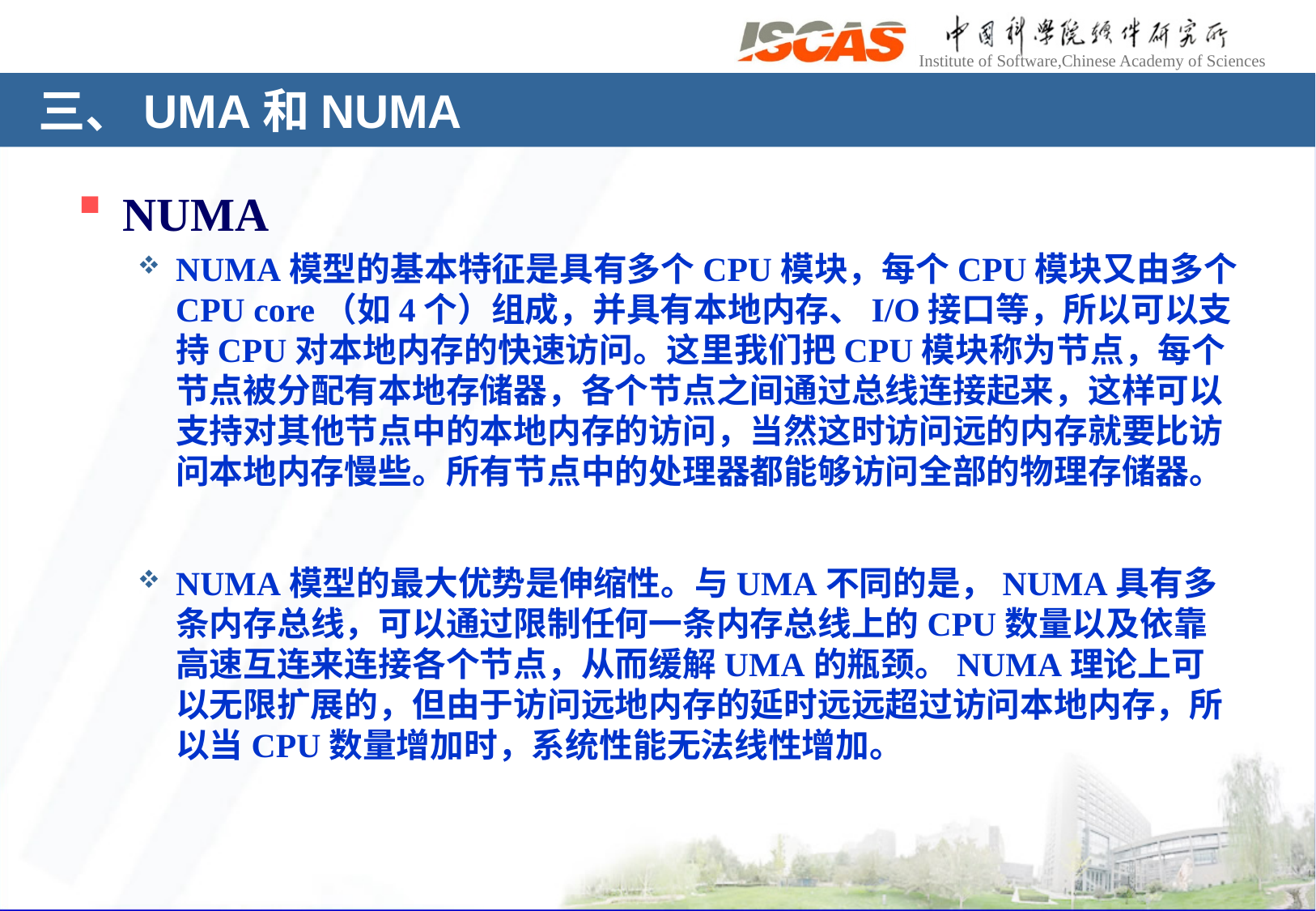

# 三、UMA和NUMA
NUMA
NUMA模型的基本特征是具有多个CPU模块，每个CPU模块又由多个CPU core（如4个）组成，并具有本地内存、I/O接口等，所以可以支持CPU对本地内存的快速访问。这里我们把CPU模块称为节点，每个节点被分配有本地存储器，各个节点之间通过总线连接起来，这样可以支持对其他节点中的本地内存的访问，当然这时访问远的内存就要比访问本地内存慢些。所有节点中的处理器都能够访问全部的物理存储器。

NUMA模型的最大优势是伸缩性。与UMA不同的是，NUMA具有多条内存总线，可以通过限制任何一条内存总线上的CPU数量以及依靠高速互连来连接各个节点，从而缓解UMA的瓶颈。NUMA理论上可以无限扩展的，但由于访问远地内存的延时远远超过访问本地内存，所以当CPU数量增加时，系统性能无法线性增加。